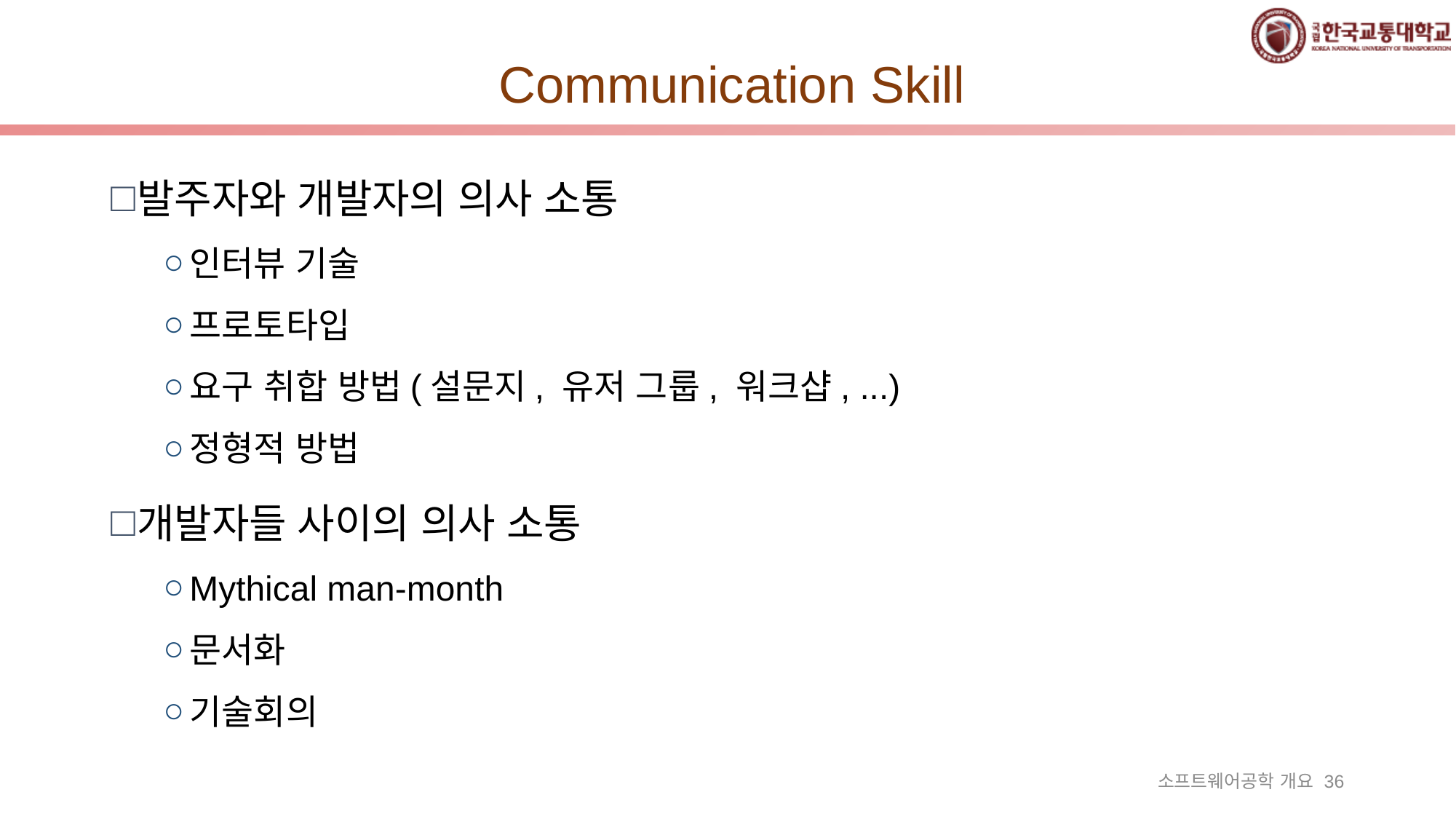

# Communication Skill
발주자와 개발자의 의사 소통
인터뷰 기술
프로토타입
요구 취합 방법(설문지, 유저 그룹, 워크샵, ...)
정형적 방법
개발자들 사이의 의사 소통
Mythical man-month
문서화
기술회의
소프트웨어공학 개요 36